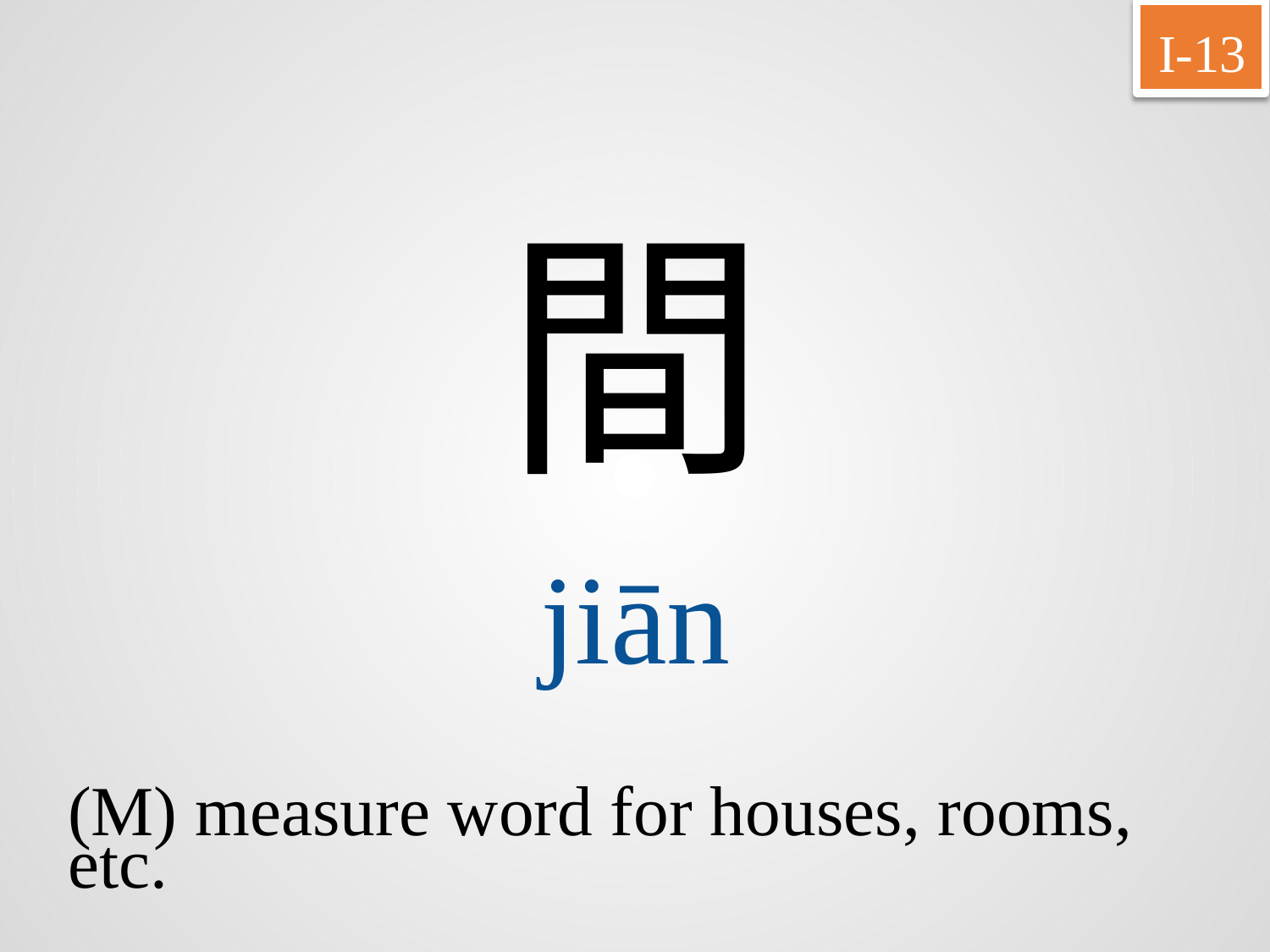

I-13

間
jiān
(M) measure word for houses, rooms,
etc.